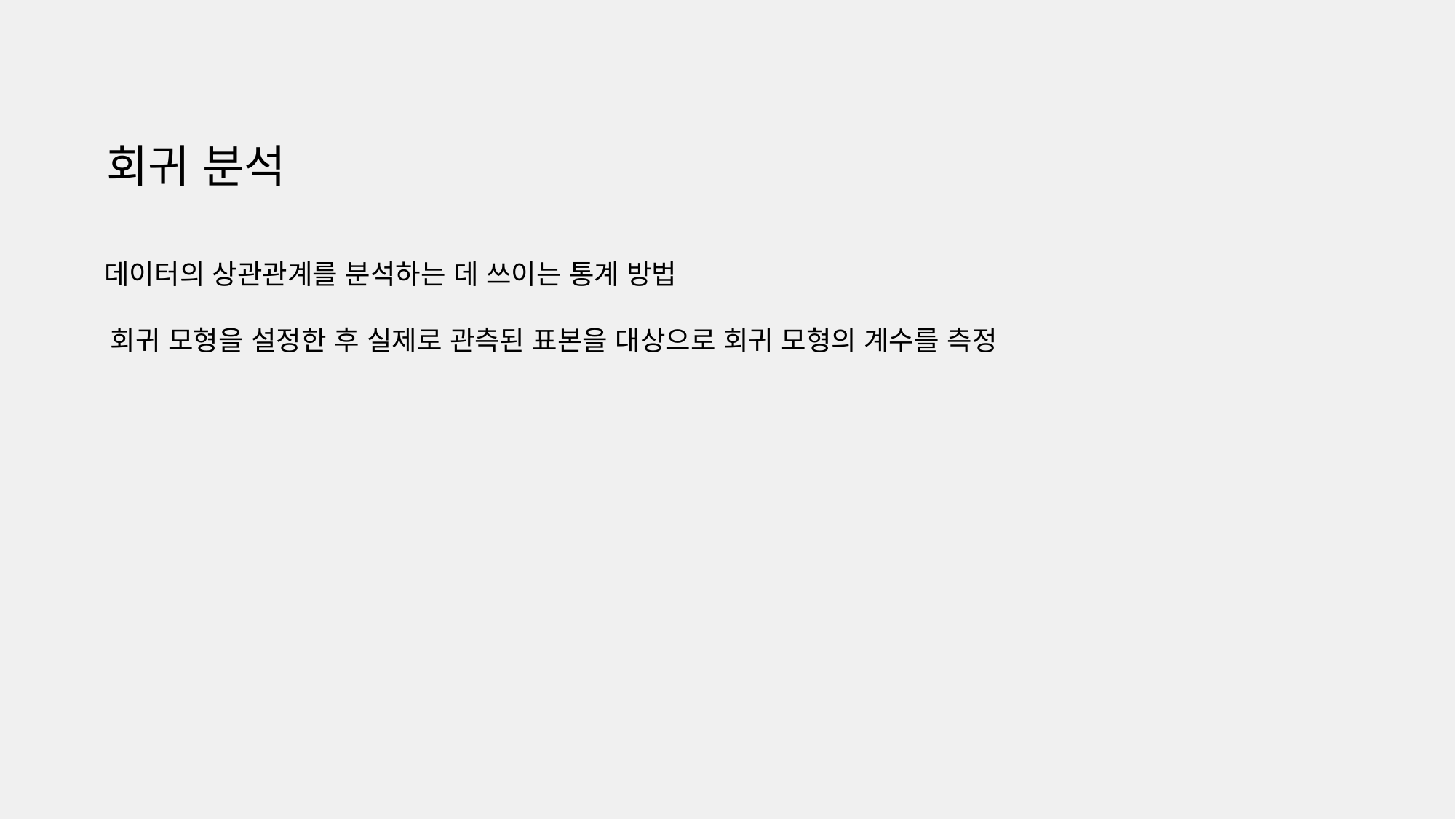

회귀 분석
데이터의 상관관계를 분석하는 데 쓰이는 통계 방법
회귀 모형을 설정한 후 실제로 관측된 표본을 대상으로 회귀 모형의 계수를 측정